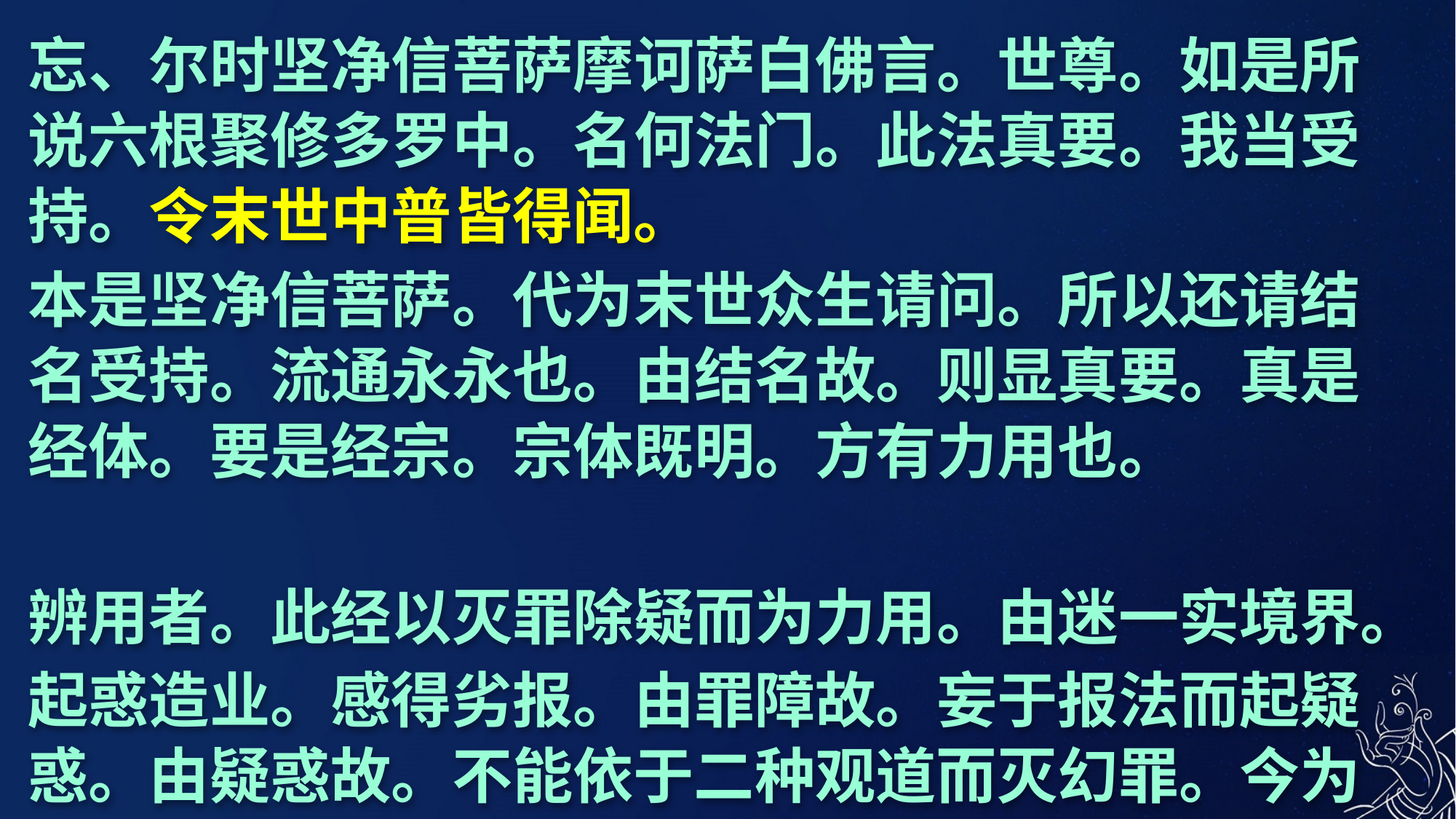

忘、尔时坚净信菩萨摩诃萨白佛言。世尊。如是所说六根聚修多罗中。名何法门。此法真要。我当受持。令末世中普皆得闻。
本是坚净信菩萨。代为末世众生请问。所以还请结名受持。流通永永也。由结名故。则显真要。真是经体。要是经宗。宗体既明。方有力用也。

辨用者。此经以灭罪除疑而为力用。由迷一实境界。
起惑造业。感得劣报。由罪障故。妄于报法而起疑惑。由疑惑故。不能依于二种观道而灭幻罪。今为